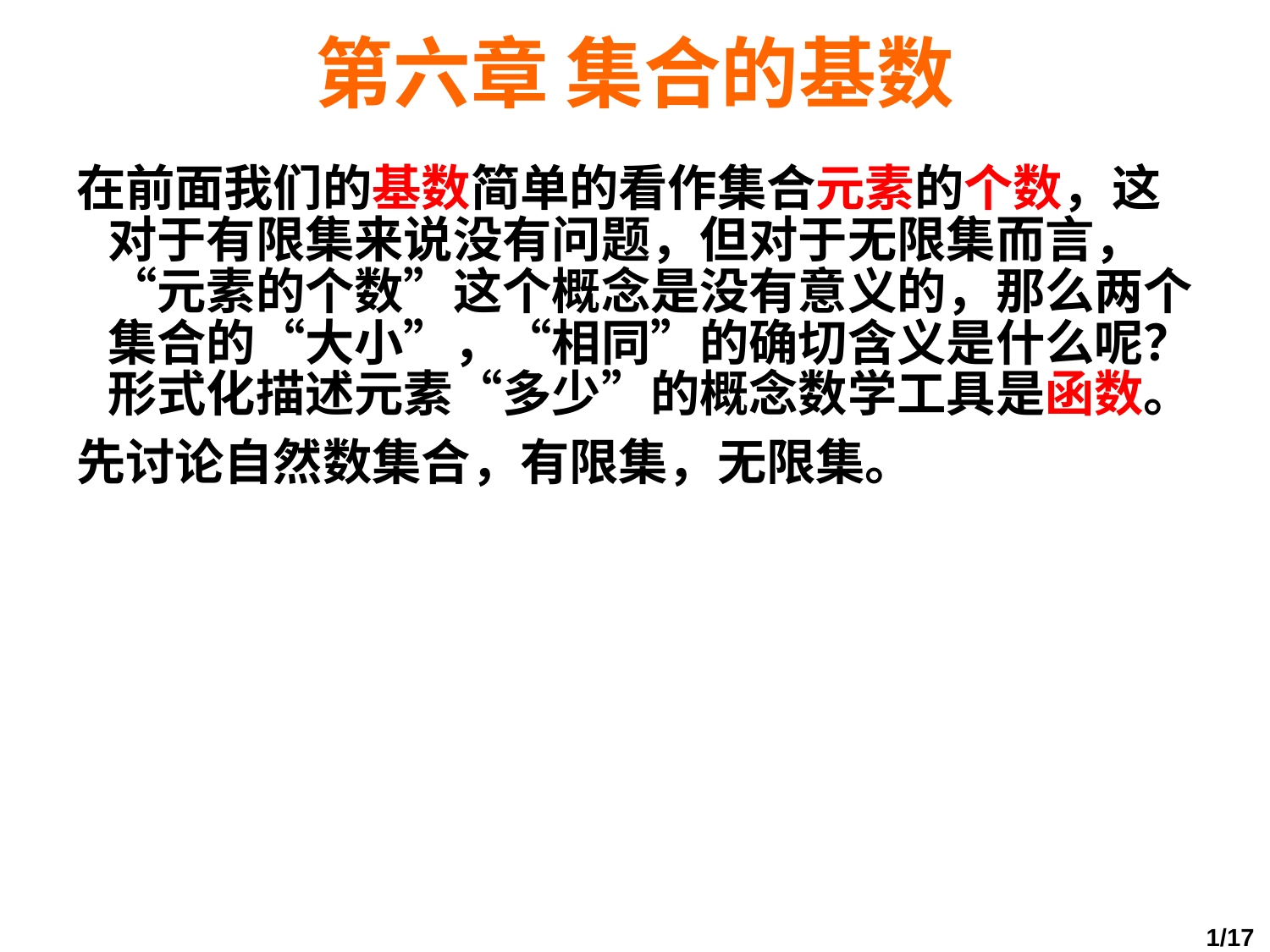

# 第六章 集合的基数

在前面我们的基数简单的看作集合元素的个数，这对于有限集来说没有问题，但对于无限集而言，“元素的个数”这个概念是没有意义的，那么两个集合的“大小”，“相同”的确切含义是什么呢？形式化描述元素“多少”的概念数学工具是函数。
先讨论自然数集合，有限集，无限集。